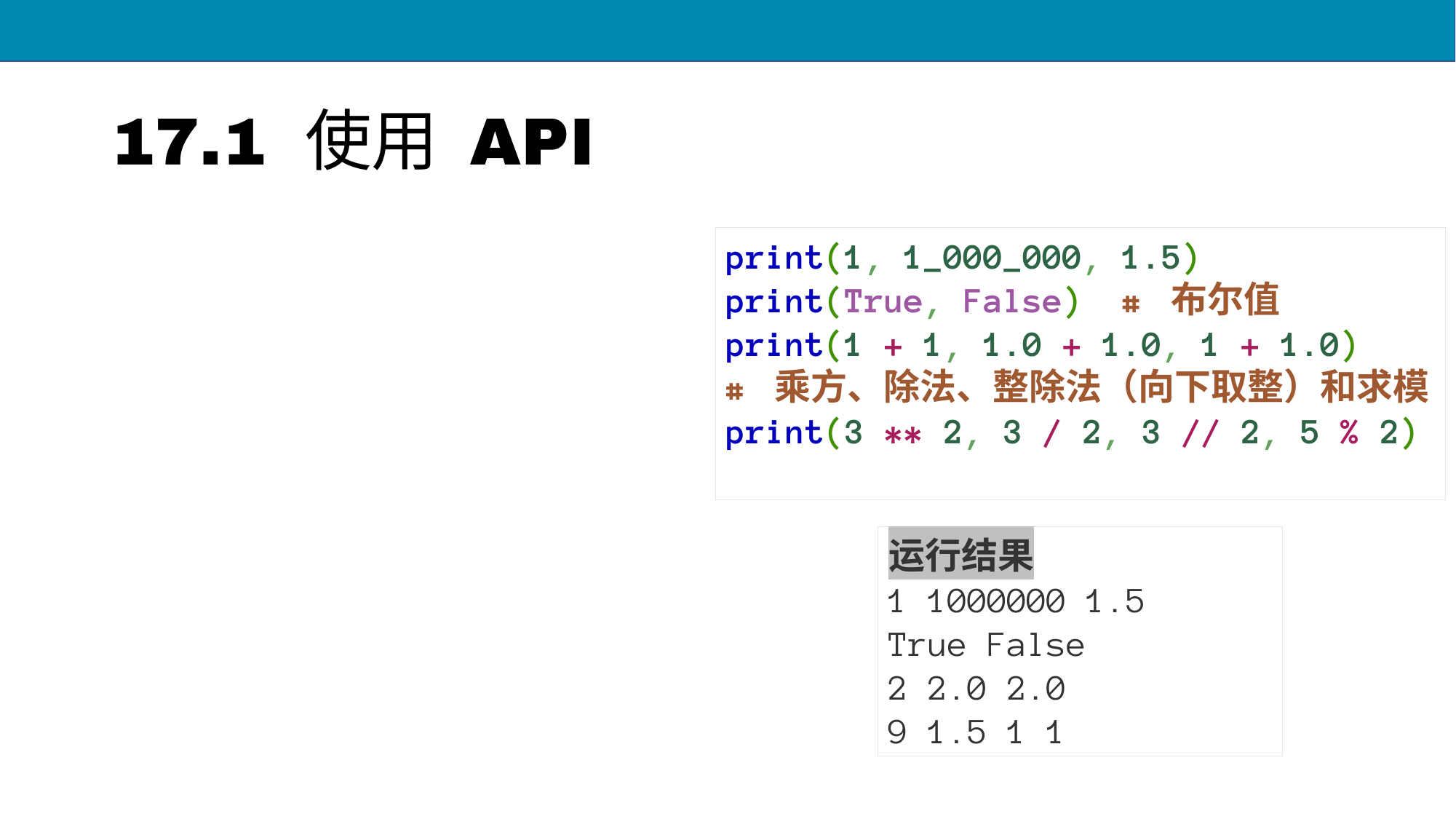

# 17.1 使用 API

print(1, 1_000_000, 1.5)
print(True, False)  # 布尔值
print(1 + 1, 1.0 + 1.0, 1 + 1.0)
# 乘方、除法、整除法（向下取整）和求模 print(3 ** 2, 3 / 2, 3 // 2, 5 % 2)
运行结果
1 1000000 1.5
True False
2 2.0 2.0
9 1.5 1 1